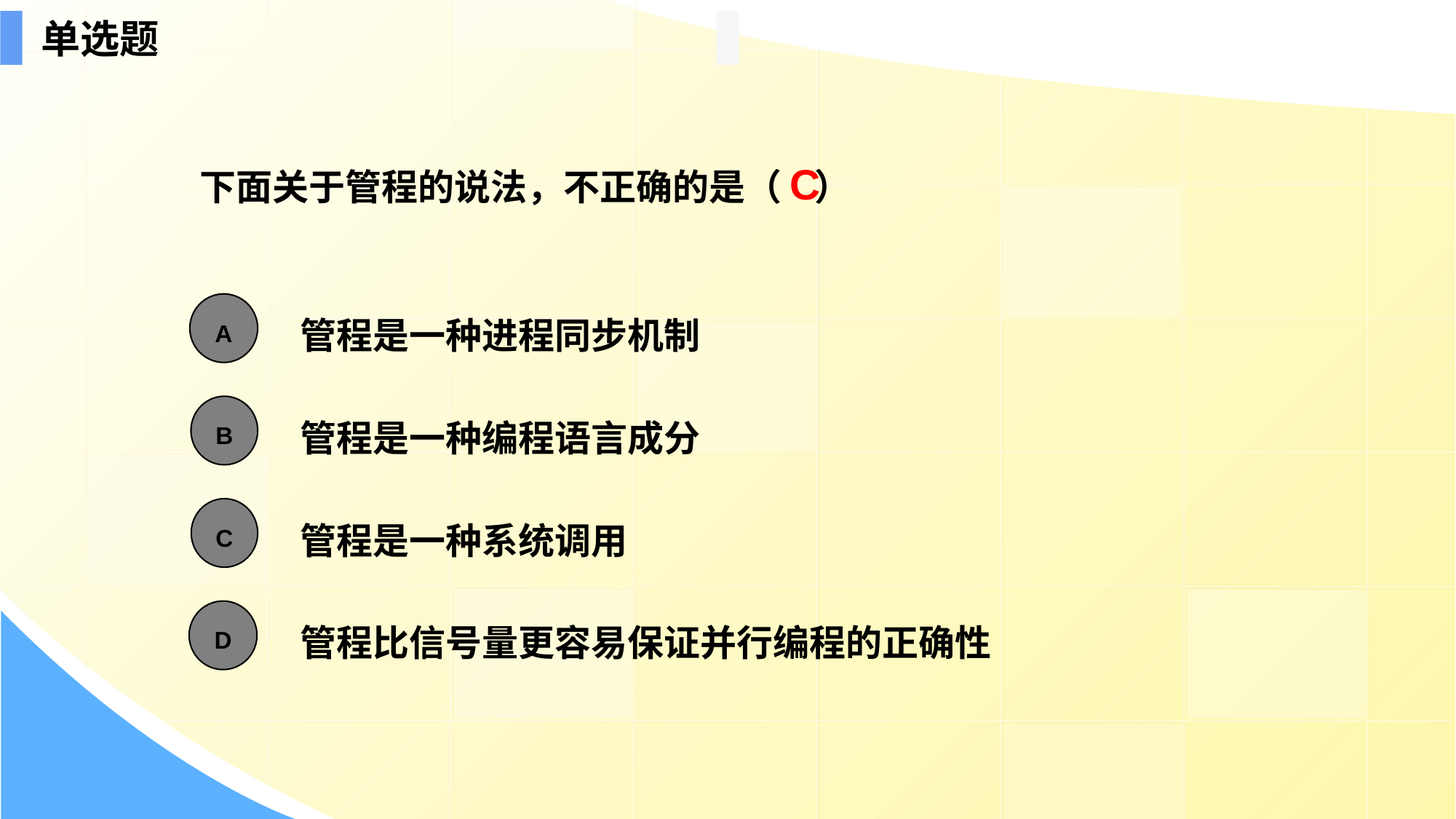

单选题

C
下面关于管程的说法，不正确的是（    ）
A
管程是一种进程同步机制
B
管程是一种编程语言成分
C
管程是一种系统调用
D
管程比信号量更容易保证并行编程的正确性